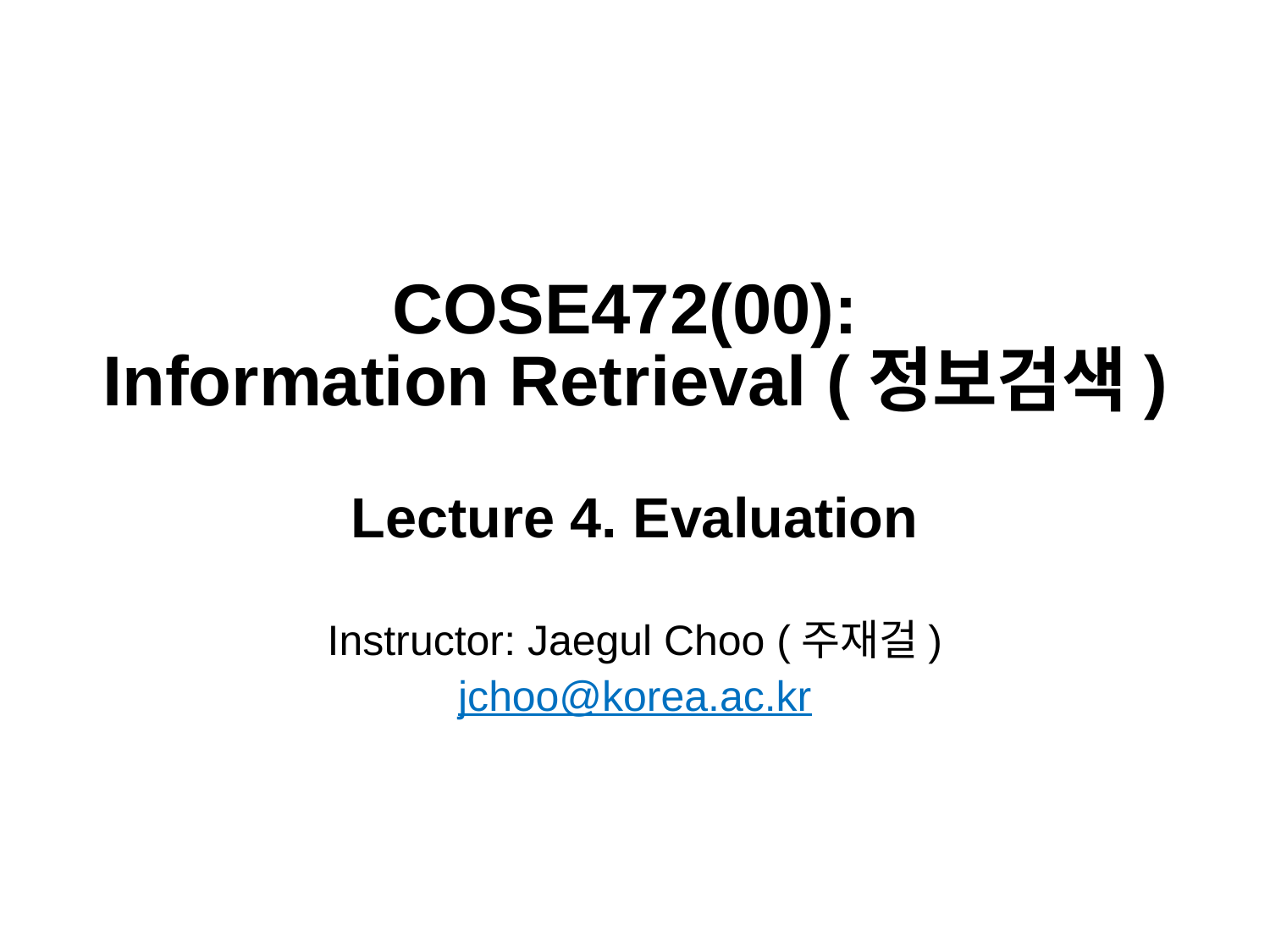

# COSE472(00): Information Retrieval (정보검색) Lecture 4. Evaluation

Instructor: Jaegul Choo (주재걸)
jchoo@korea.ac.kr